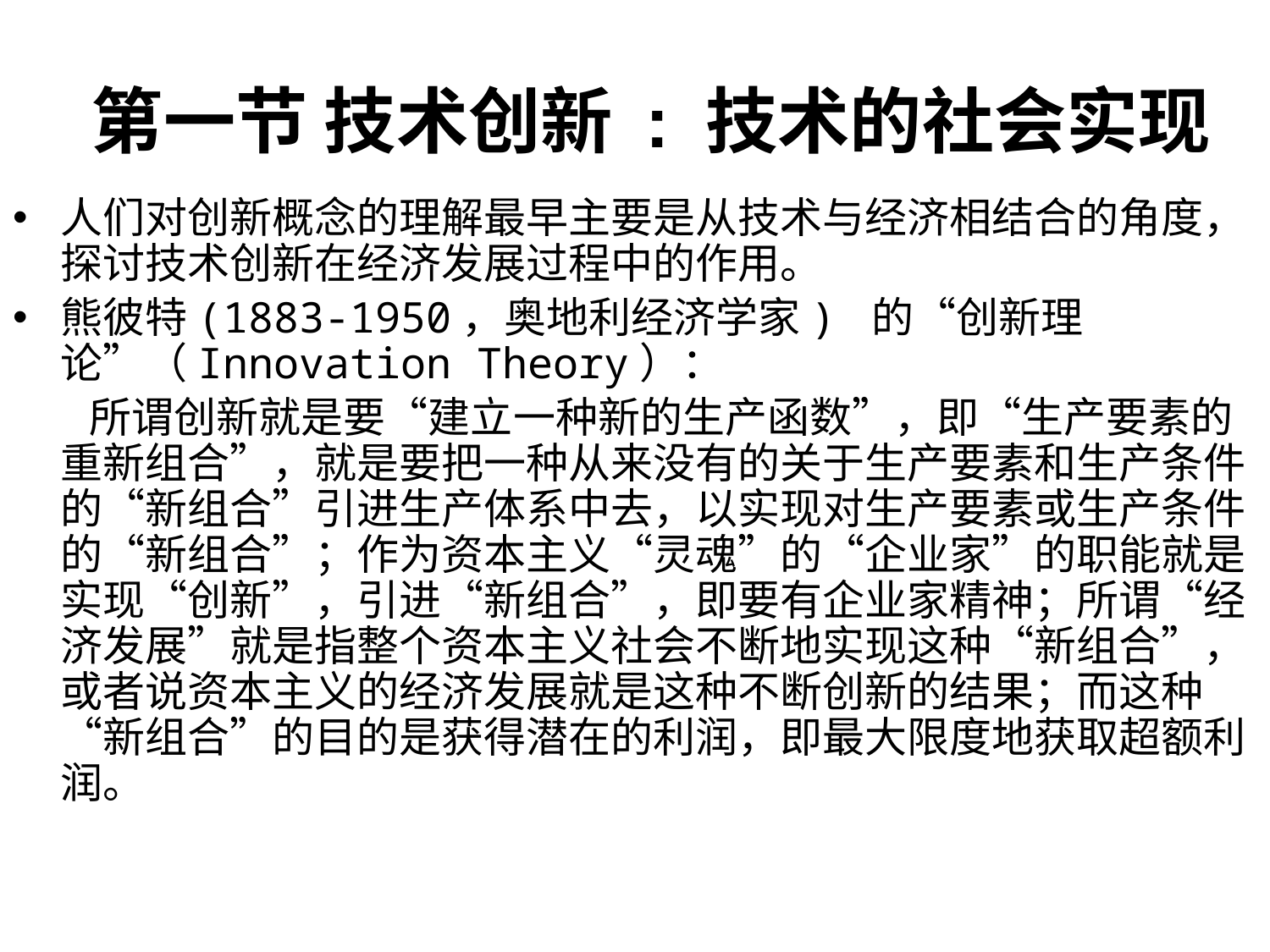

第一节 技术创新 : 技术的社会实现
人们对创新概念的理解最早主要是从技术与经济相结合的角度，探讨技术创新在经济发展过程中的作用。
熊彼特(1883-1950，奥地利经济学家) 的“创新理论”（Innovation Theory）：
       所谓创新就是要“建立一种新的生产函数”，即“生产要素的重新组合”，就是要把一种从来没有的关于生产要素和生产条件的“新组合”引进生产体系中去，以实现对生产要素或生产条件的“新组合”；作为资本主义“灵魂”的“企业家”的职能就是实现“创新”，引进“新组合”，即要有企业家精神；所谓“经济发展”就是指整个资本主义社会不断地实现这种“新组合”，或者说资本主义的经济发展就是这种不断创新的结果；而这种“新组合”的目的是获得潜在的利润，即最大限度地获取超额利润。